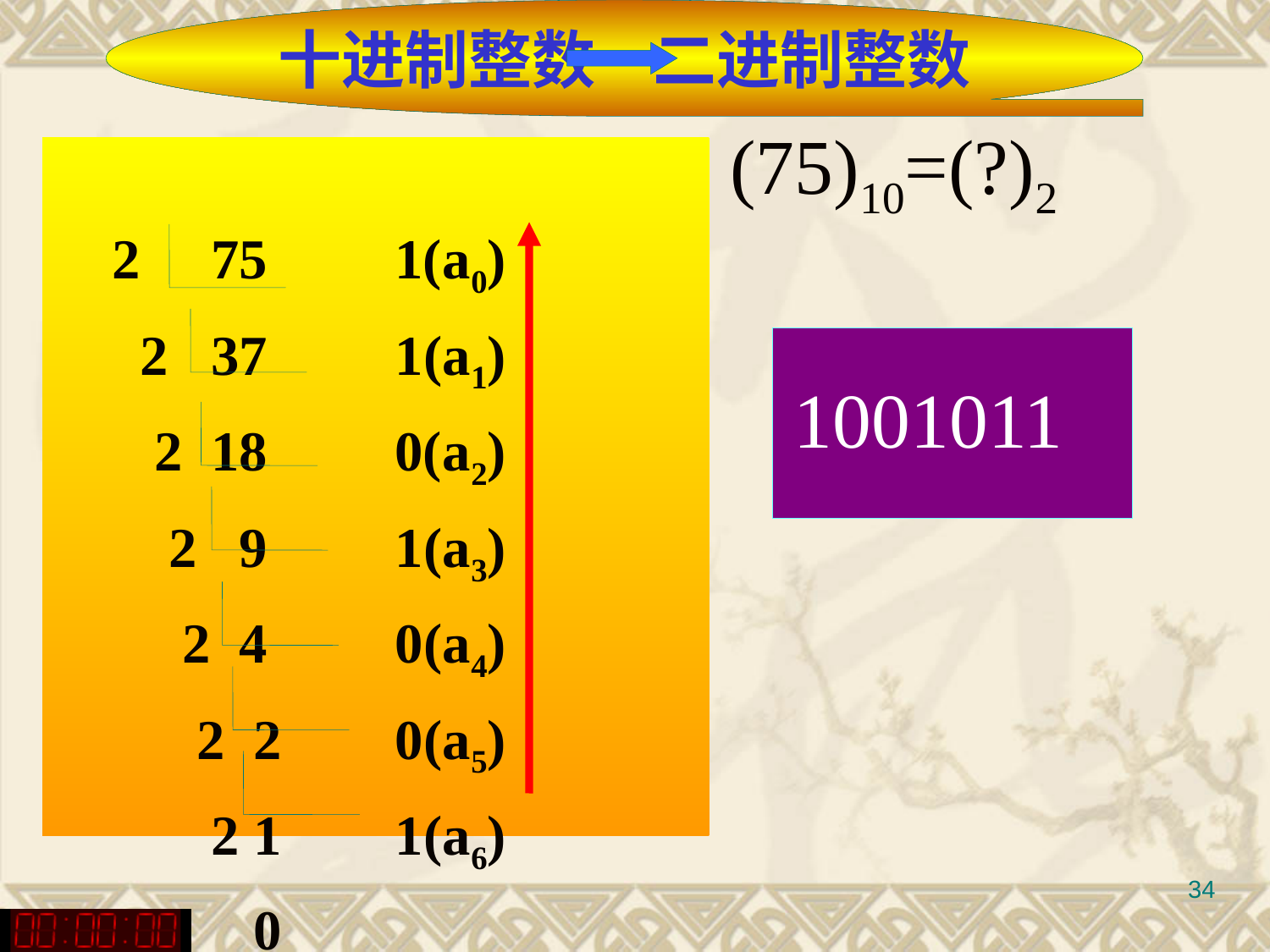

十进制整数    二进制整数

数制间的转
(75)10=(?)2

    2     75         1(a0)
      2   37         1(a1)
       2  18         0(a2)
        2   9         1(a3)
         2  4         0(a4)
          2  2        0(a5)
           2 1        1(a6)
              0

1001011

34